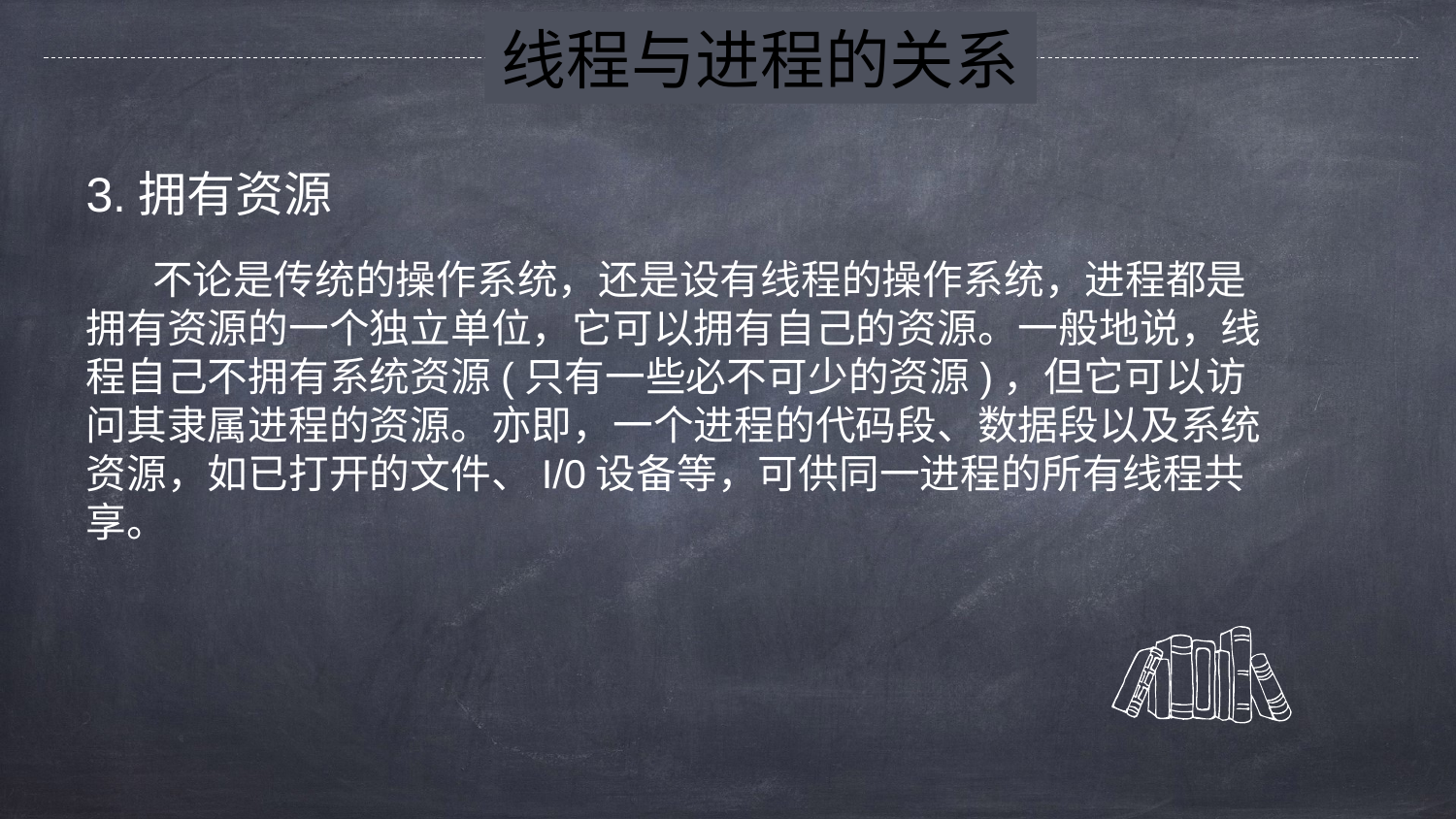

线程与进程的关系
3.拥有资源
           不论是传统的操作系统，还是设有线程的操作系统，进程都是拥有资源的一个独立单位，它可以拥有自己的资源。一般地说，线程自己不拥有系统资源(只有一些必不可少的资源)，但它可以访问其隶属进程的资源。亦即，一个进程的代码段、数据段以及系统资源，如已打开的文件、I/0设备等，可供同一进程的所有线程共享。